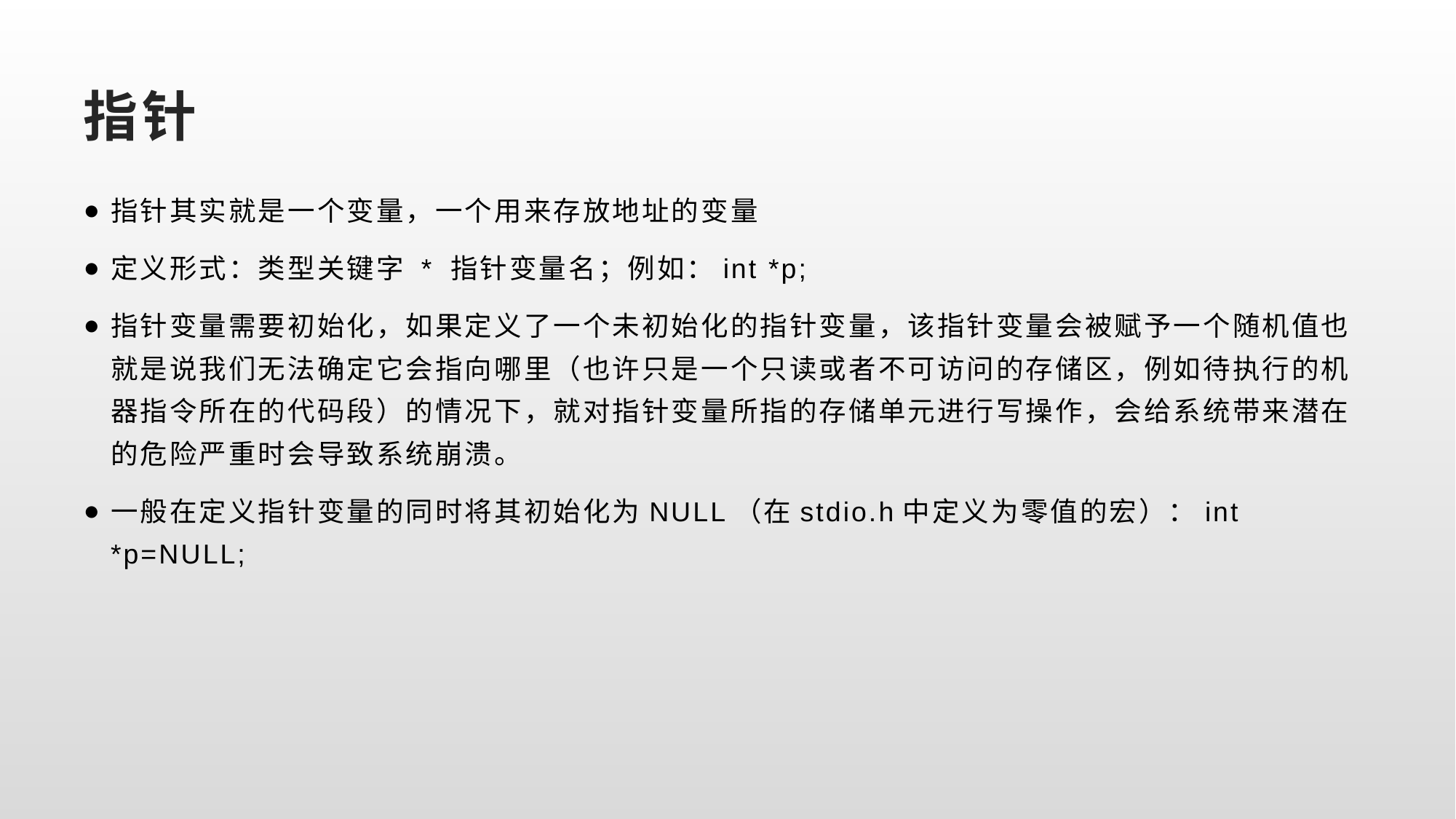

# 指针
指针其实就是一个变量，一个用来存放地址的变量
定义形式：类型关键字 * 指针变量名；例如：int *p;
指针变量需要初始化，如果定义了一个未初始化的指针变量，该指针变量会被赋予一个随机值也就是说我们无法确定它会指向哪里（也许只是一个只读或者不可访问的存储区，例如待执行的机器指令所在的代码段）的情况下，就对指针变量所指的存储单元进行写操作，会给系统带来潜在的危险严重时会导致系统崩溃。
一般在定义指针变量的同时将其初始化为NULL（在stdio.h中定义为零值的宏）：int *p=NULL;